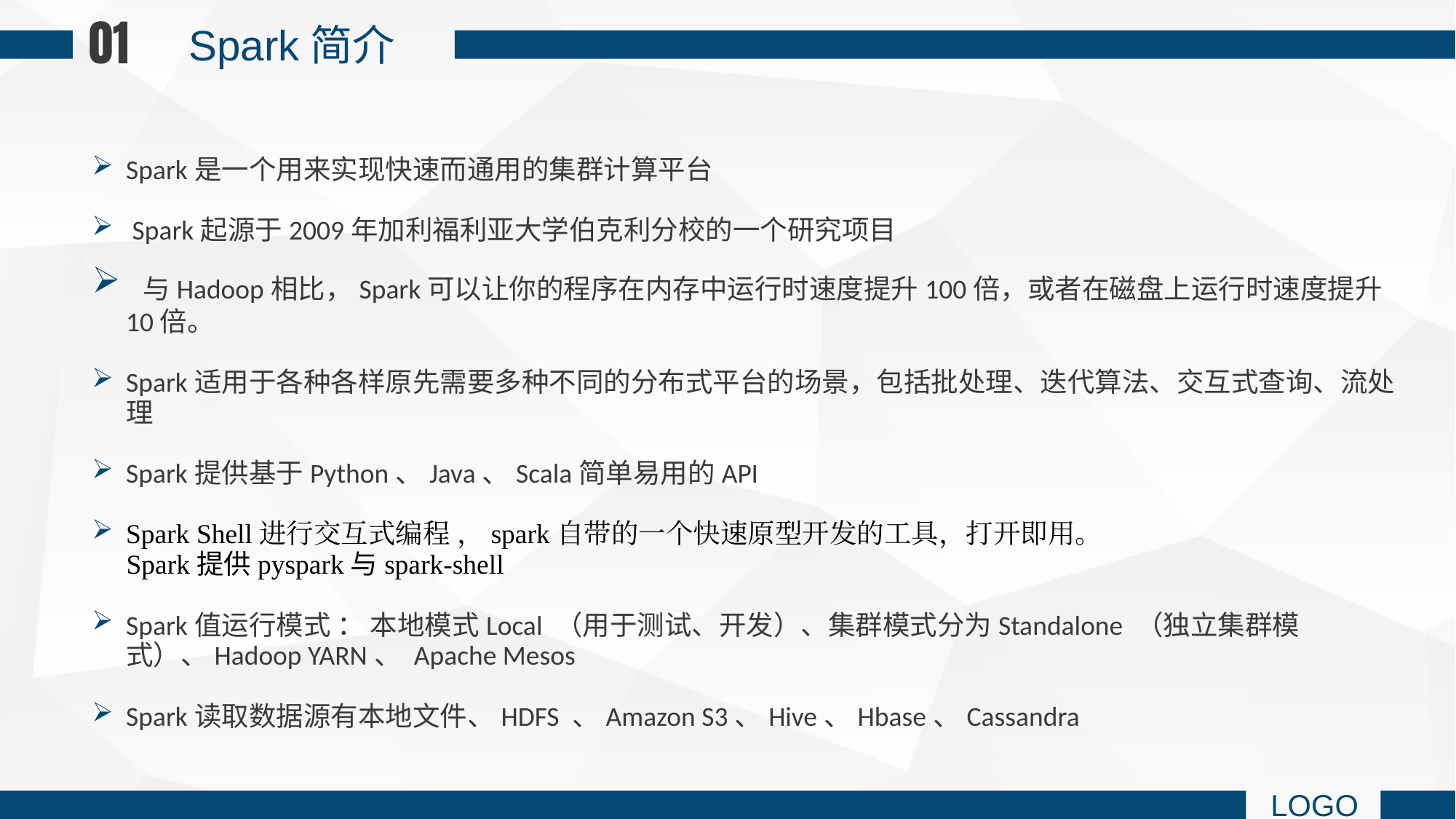

01
Spark简介

Spark是一个用来实现快速而通用的集群计算平台

 Spark起源于2009年加利福利亚大学伯克利分校的一个研究项目

 与Hadoop相比，Spark可以让你的程序在内存中运行时速度提升100倍，或者在磁盘上运行时速度提升10倍。

Spark适用于各种各样原先需要多种不同的分布式平台的场景，包括批处理、迭代算法、交互式查询、流处理

Spark提供基于Python、Java、Scala简单易用的API

Spark Shell进行交互式编程 ，spark自带的一个快速原型开发的工具，打开即用。
     Spark提供pyspark与spark-shell

Spark值运行模式 ： 本地模式Local （用于测试、开发）、集群模式分为Standalone （独立集群模式）、Hadoop YARN、 Apache Mesos

Spark读取数据源有本地文件、HDFS 、Amazon S3、Hive、Hbase、Cassandra

LOGO